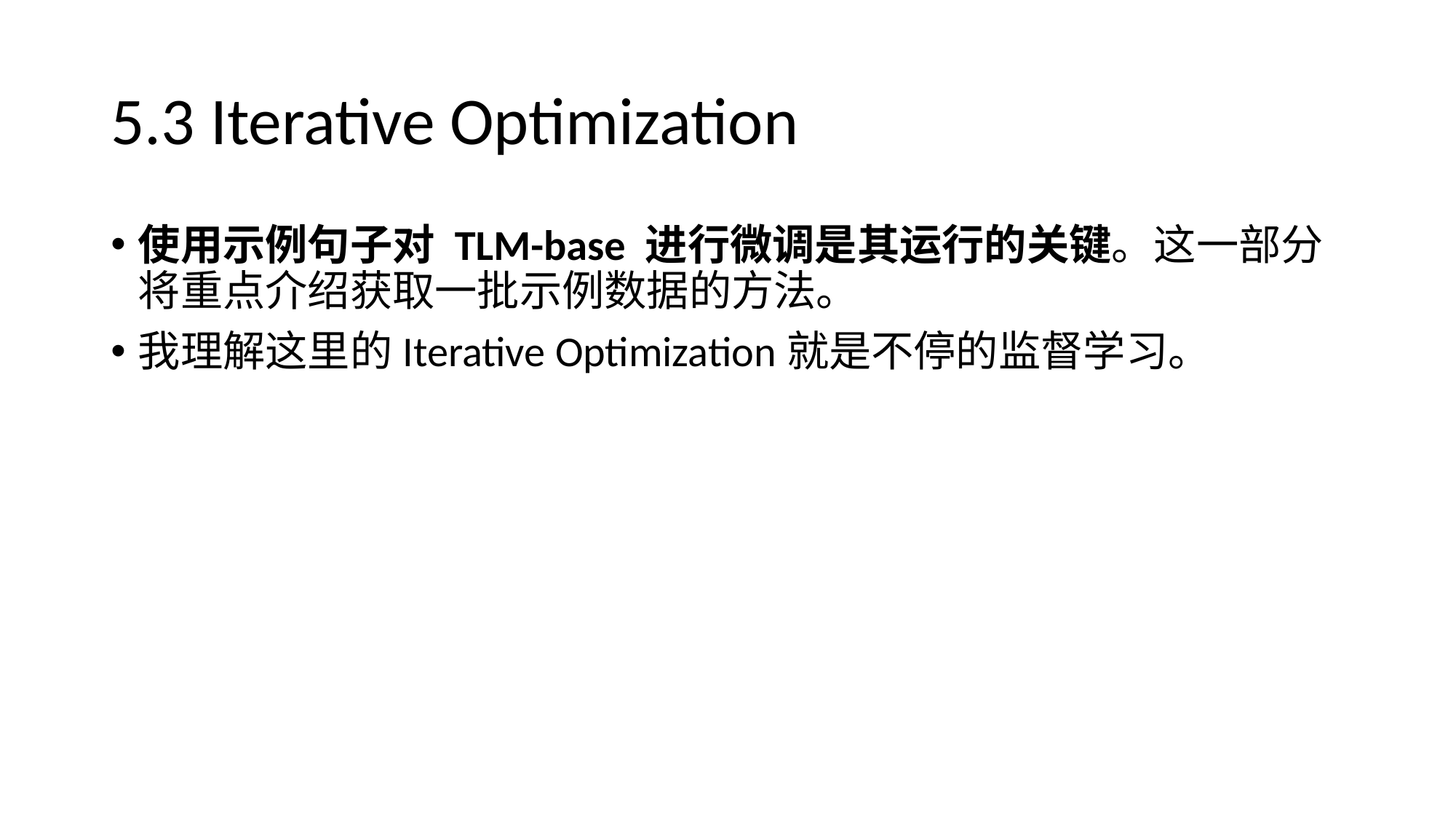

# 5.3 Iterative Optimization
使用示例句子对 TLM-base 进行微调是其运行的关键。这一部分将重点介绍获取一批示例数据的方法。
我理解这里的Iterative Optimization就是不停的监督学习。